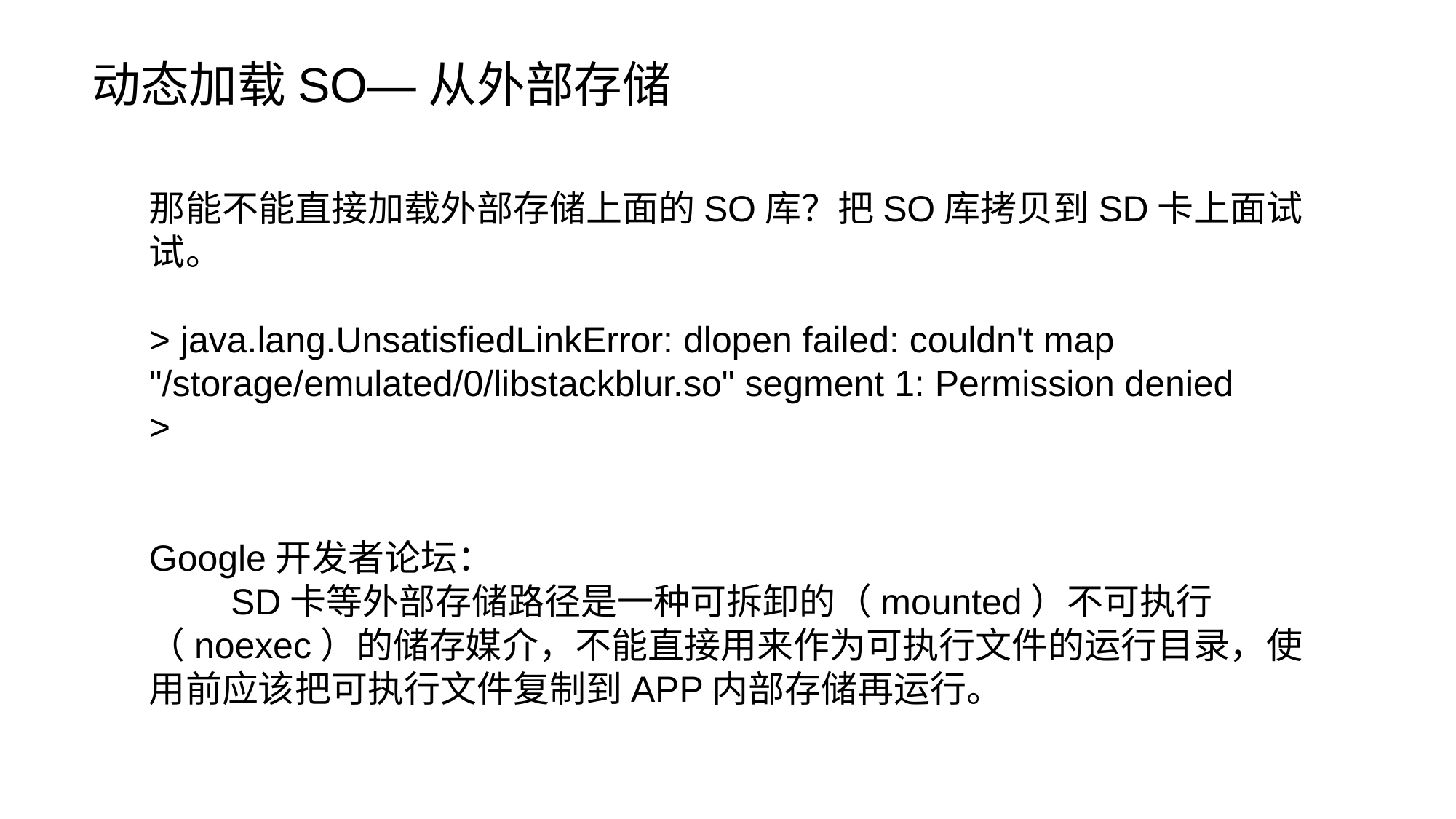

动态加载SO—从外部存储
那能不能直接加载外部存储上面的SO库？把SO库拷贝到SD卡上面试试。

> java.lang.UnsatisfiedLinkError: dlopen failed: couldn't map "/storage/emulated/0/libstackblur.so" segment 1: Permission denied
>

Google开发者论坛：
        SD卡等外部存储路径是一种可拆卸的（mounted）不可执行（noexec）的储存媒介，不能直接用来作为可执行文件的运行目录，使用前应该把可执行文件复制到APP内部存储再运行。